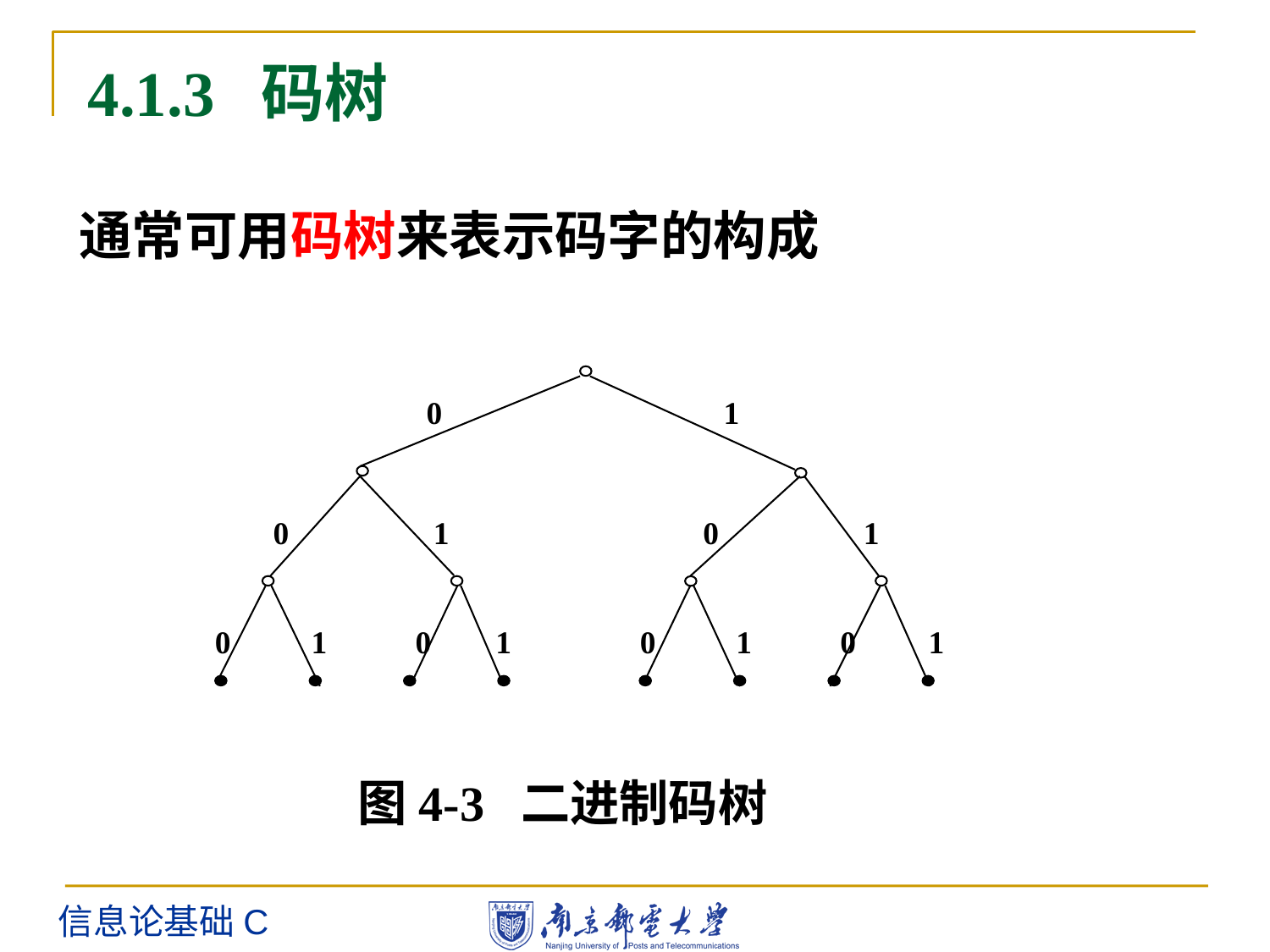

4.1.3  码树
通常可用码树来表示码字的构成

                        0                                   1

 0                  1
 0                  1

             0          1           0        1                0          1           0         1

图4-3  二进制码树
13